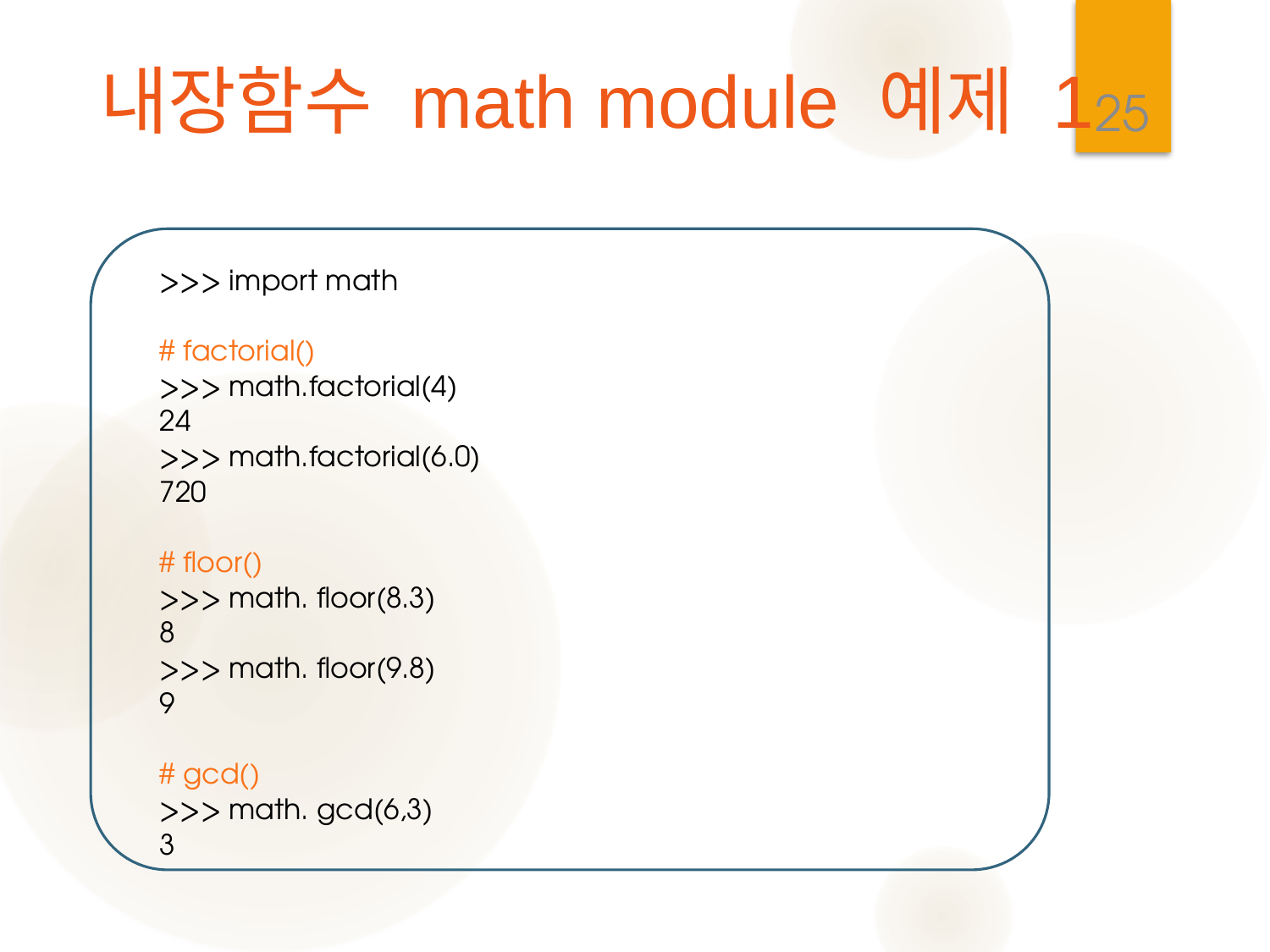

25
# 내장함수 math module 예제 1

>>> import math

# factorial()
>>> math.factorial(4)
24
>>> math.factorial(6.0)
720

# floor()
>>> math. floor(8.3)
8
>>> math. floor(9.8)
9

# gcd()
>>> math. gcd(6,3)
3